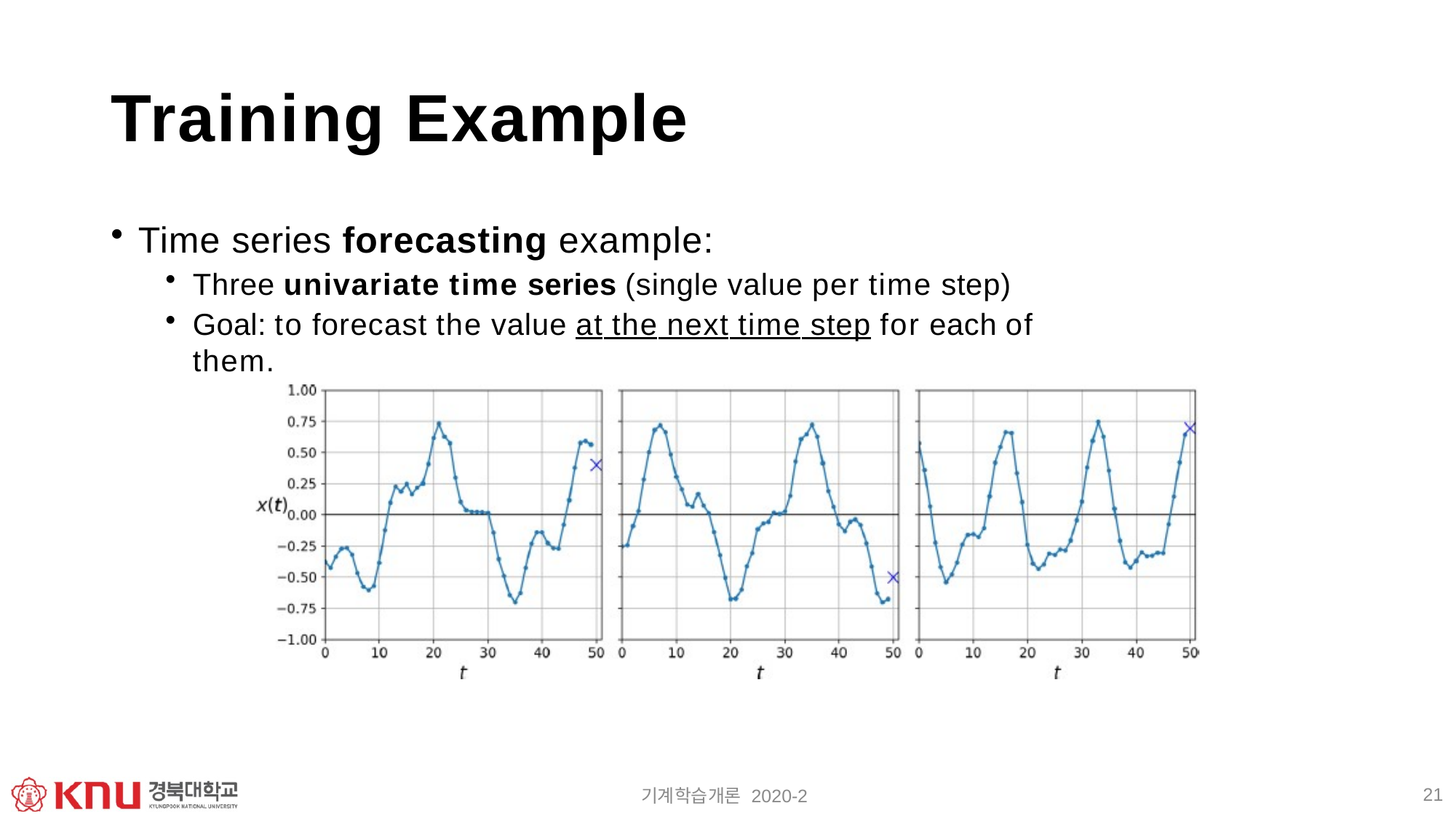

# Training Example
Time series forecasting example:
Three univariate time series (single value per time step)
Goal: to forecast the value at the next time step for each of them.

21
기계학습개론 2020-2